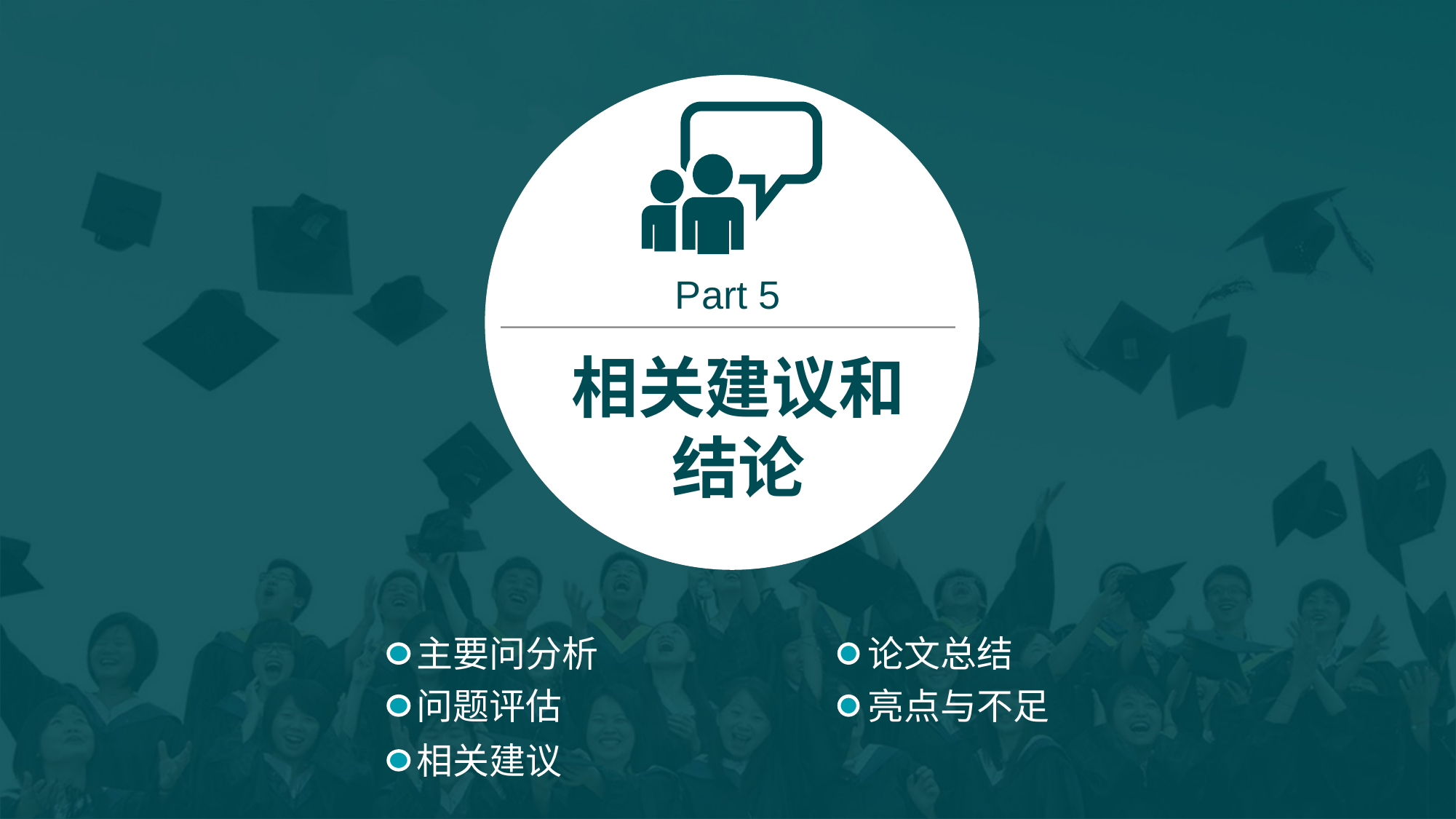

Part 5

相关建议和结论
主要问分析
论文总结

问题评估
亮点与不足

相关建议